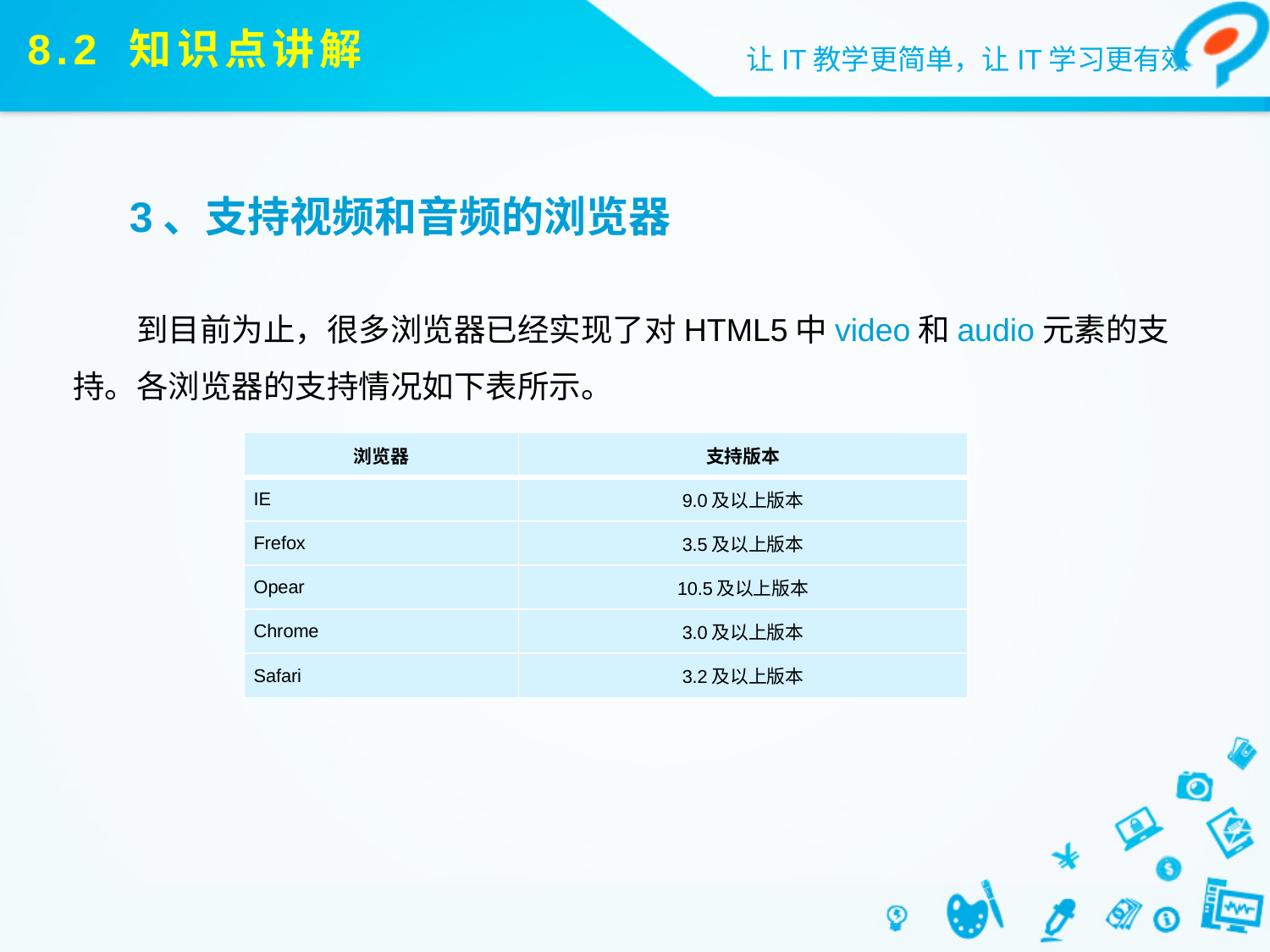

# 8.2 知识点讲解
3、支持视频和音频的浏览器
到目前为止，很多浏览器已经实现了对HTML5中video和audio元素的支持。各浏览器的支持情况如下表所示。

| 浏览器 | 支持版本 |
| --- | --- |
| IE | 9.0及以上版本 |
| Frefox | 3.5及以上版本 |
| Opear | 10.5及以上版本 |
| Chrome | 3.0及以上版本 |
| Safari | 3.2及以上版本 |